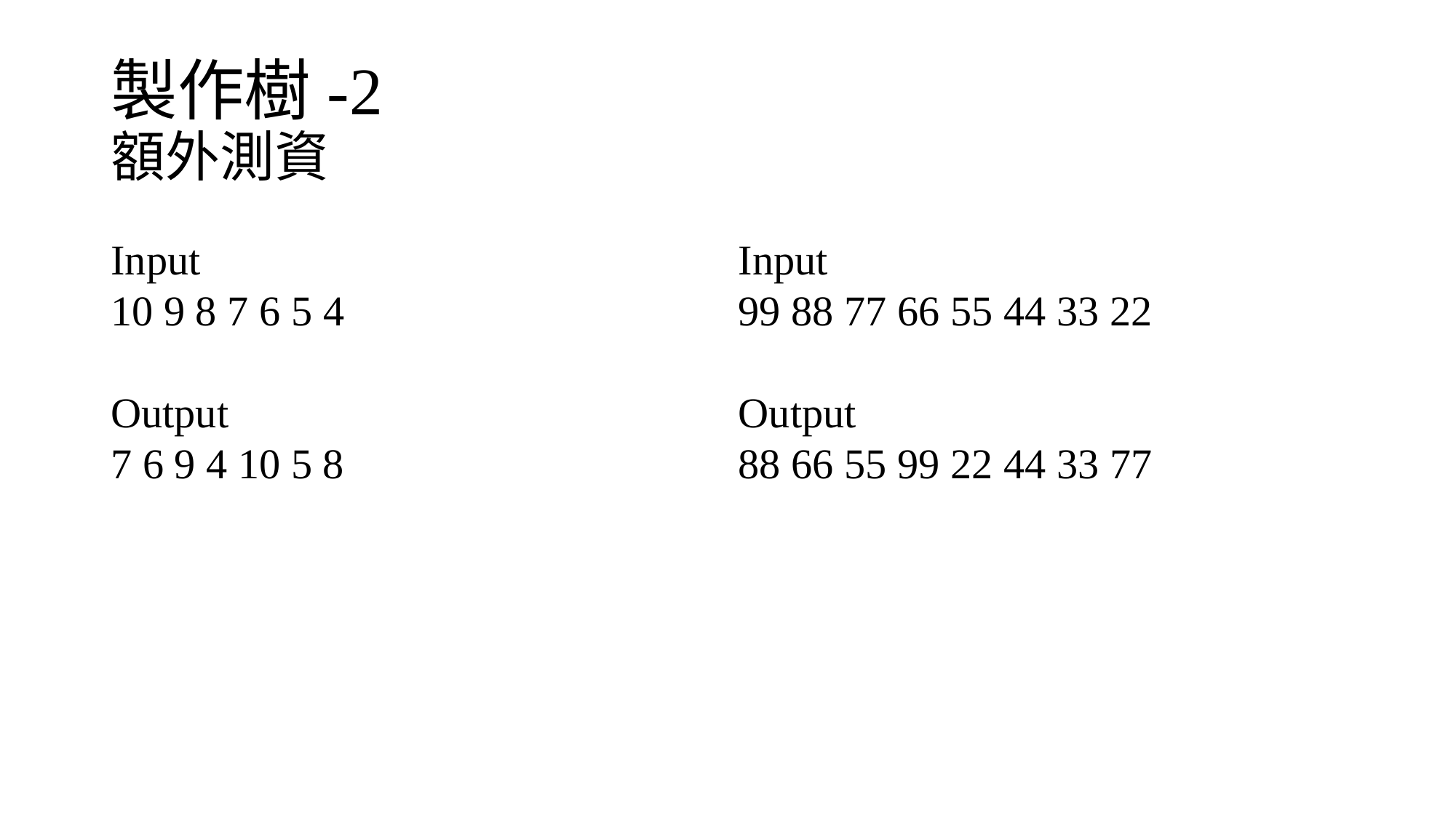

# 製作樹-2 額外測資
Input
10 9 8 7 6 5 4

Output
7 6 9 4 10 5 8
Input
99 88 77 66 55 44 33 22

Output
88 66 55 99 22 44 33 77